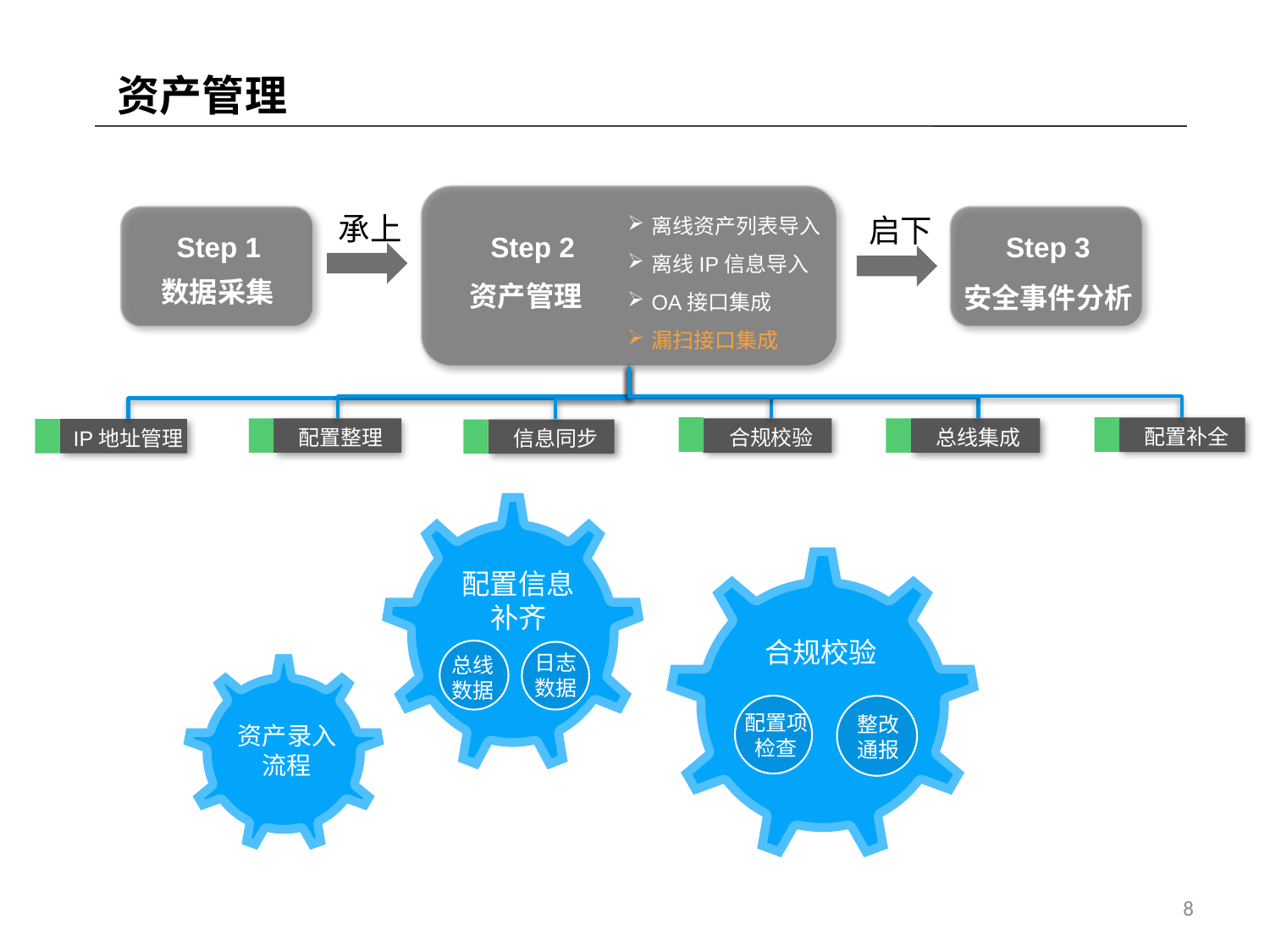

资产管理

资产管理
离线资产列表导入
离线IP信息导入
OA接口集成
漏扫接口集成
承上
启下
Step 2

数据采集
Step 1

安全事件分析
Step 3

配置补全

配置整理

总线集成

合规校验

IP地址管理

信息同步

配置信息补齐
合规校验

日志数据
总线数据

配置项检查
整改
通报
资产录入流程
8